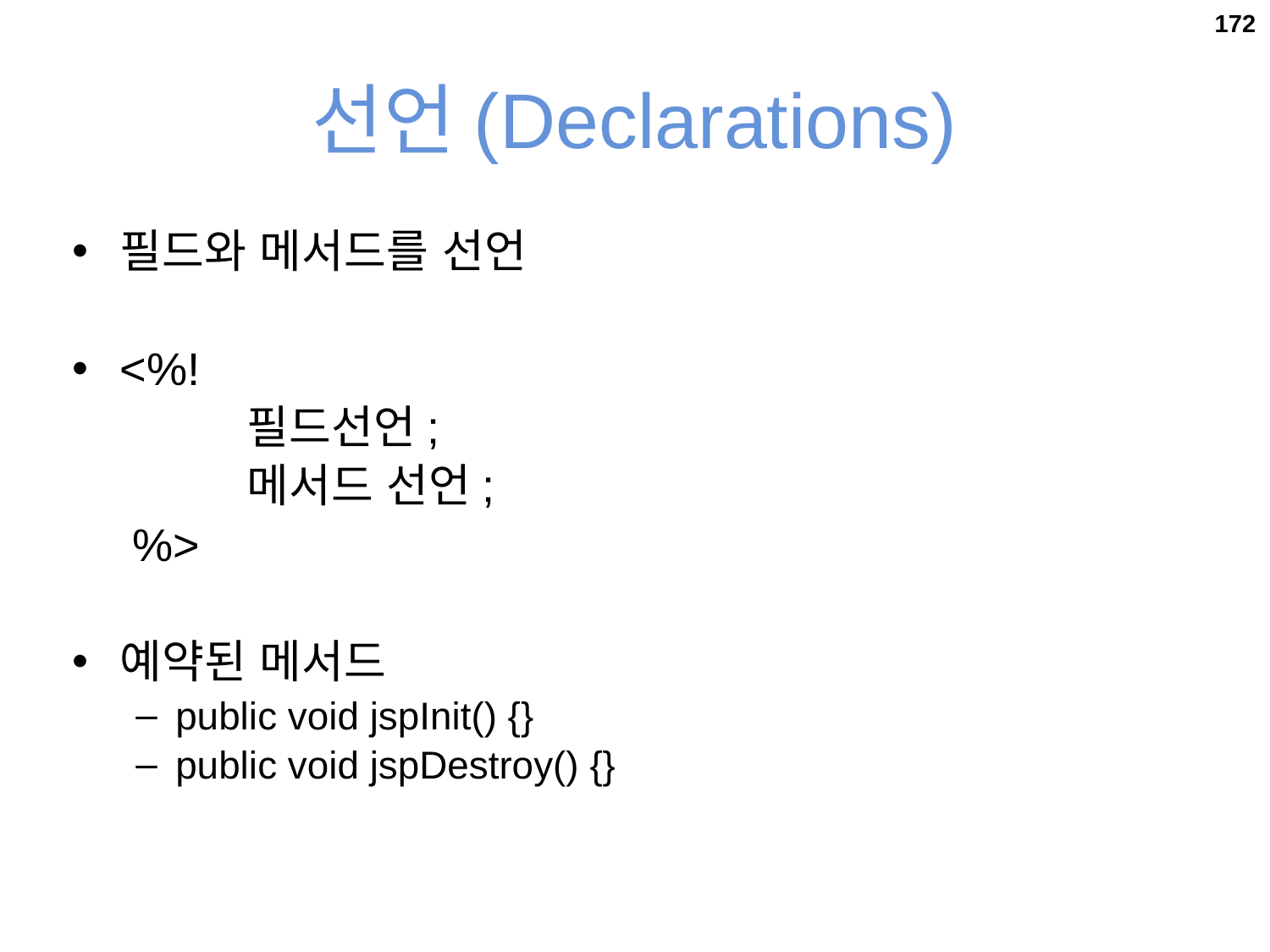

172
# 선언(Declarations)
필드와 메서드를 선언

<%!
		필드선언;
		메서드 선언;
	 %>

예약된 메서드
public void jspInit() {}
public void jspDestroy() {}